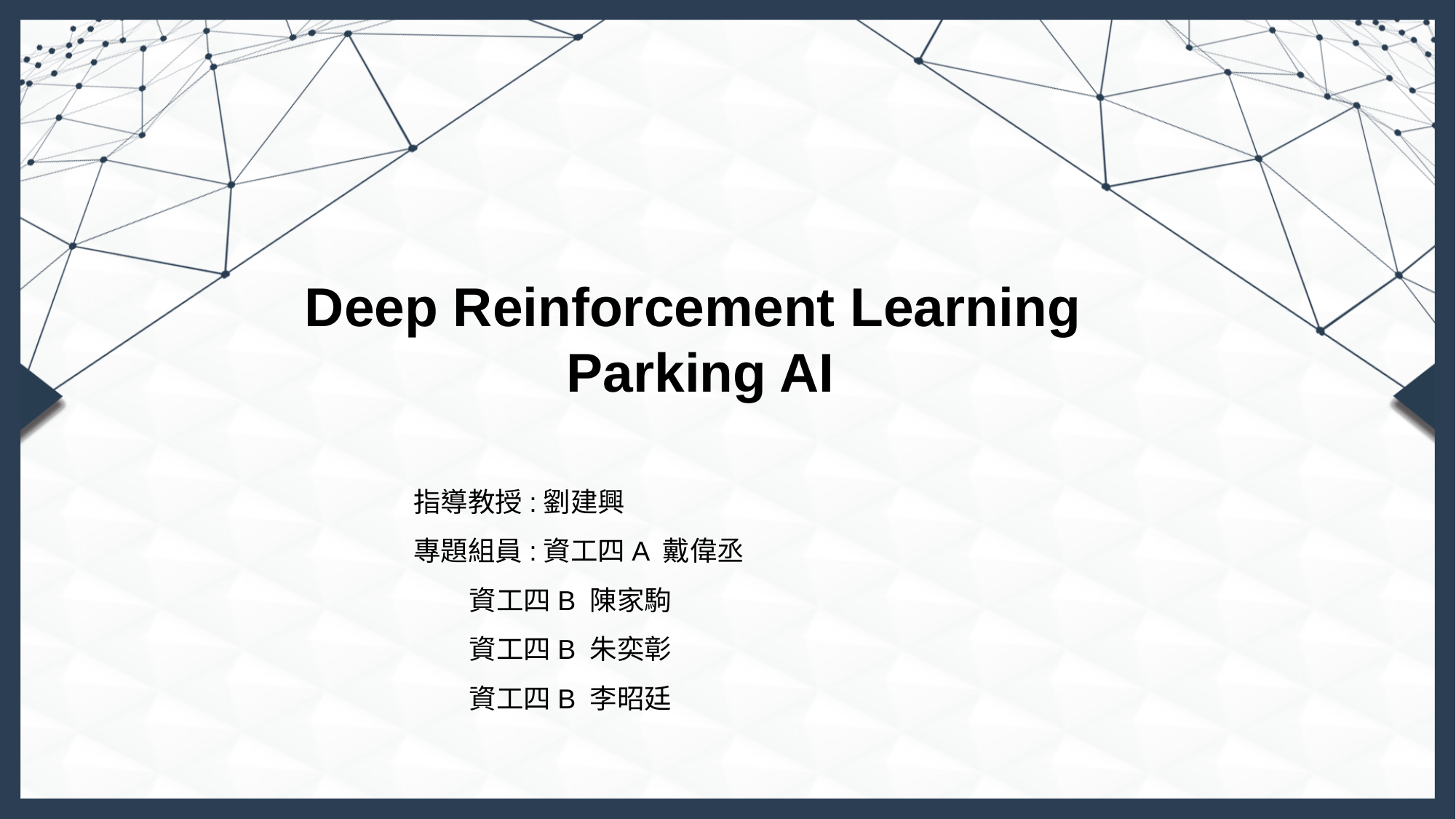

Deep Reinforcement Learning  Parking AI

                    指導教授:劉建興
                    專題組員:資工四A 戴偉丞
                             資工四B 陳家駒
                             資工四B 朱奕彰
                             資工四B 李昭廷